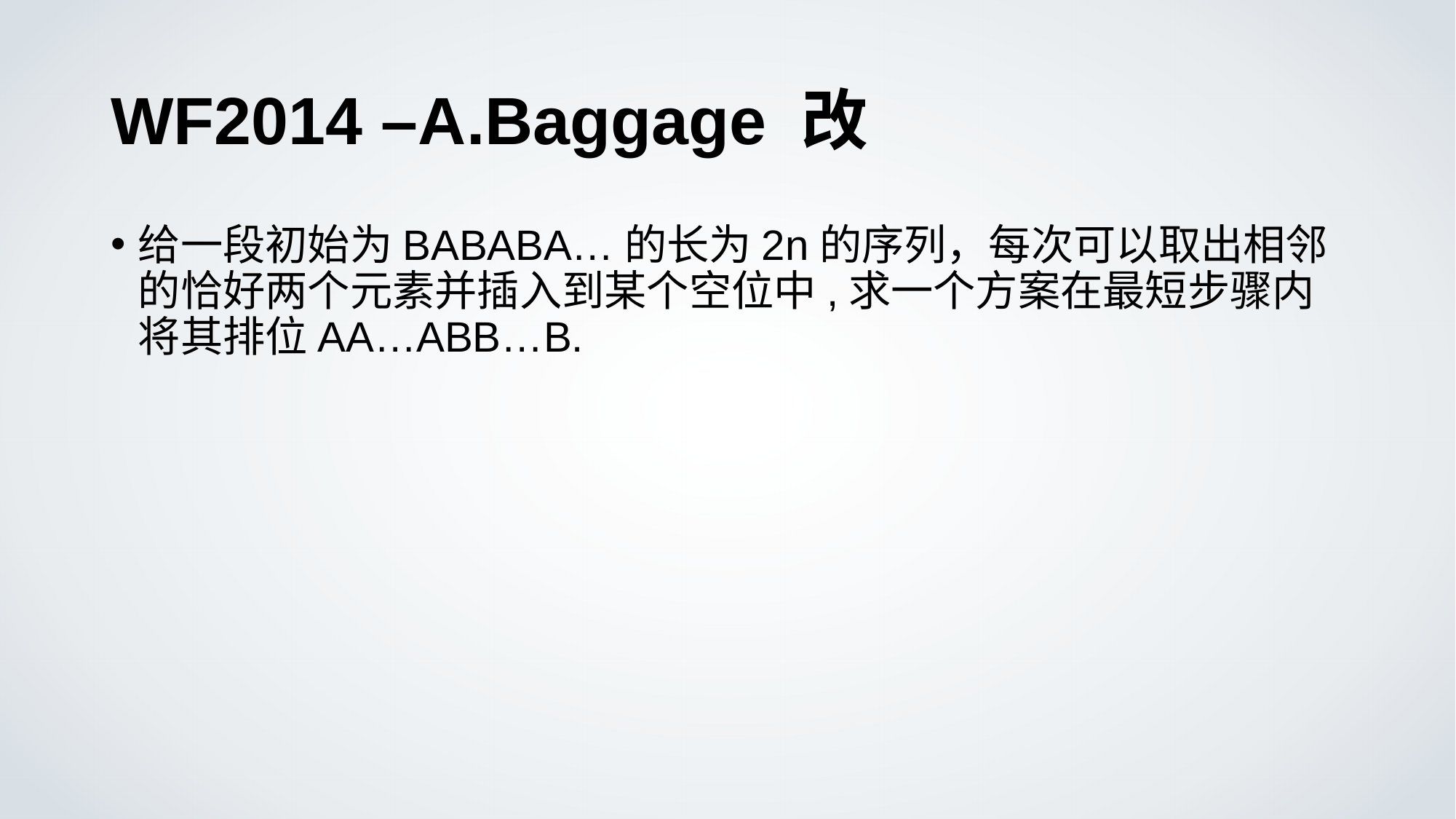

# WF2014 –A.Baggage 改
给一段初始为BABABA…的长为2n的序列，每次可以取出相邻的恰好两个元素并插入到某个空位中,求一个方案在最短步骤内将其排位AA…ABB…B.